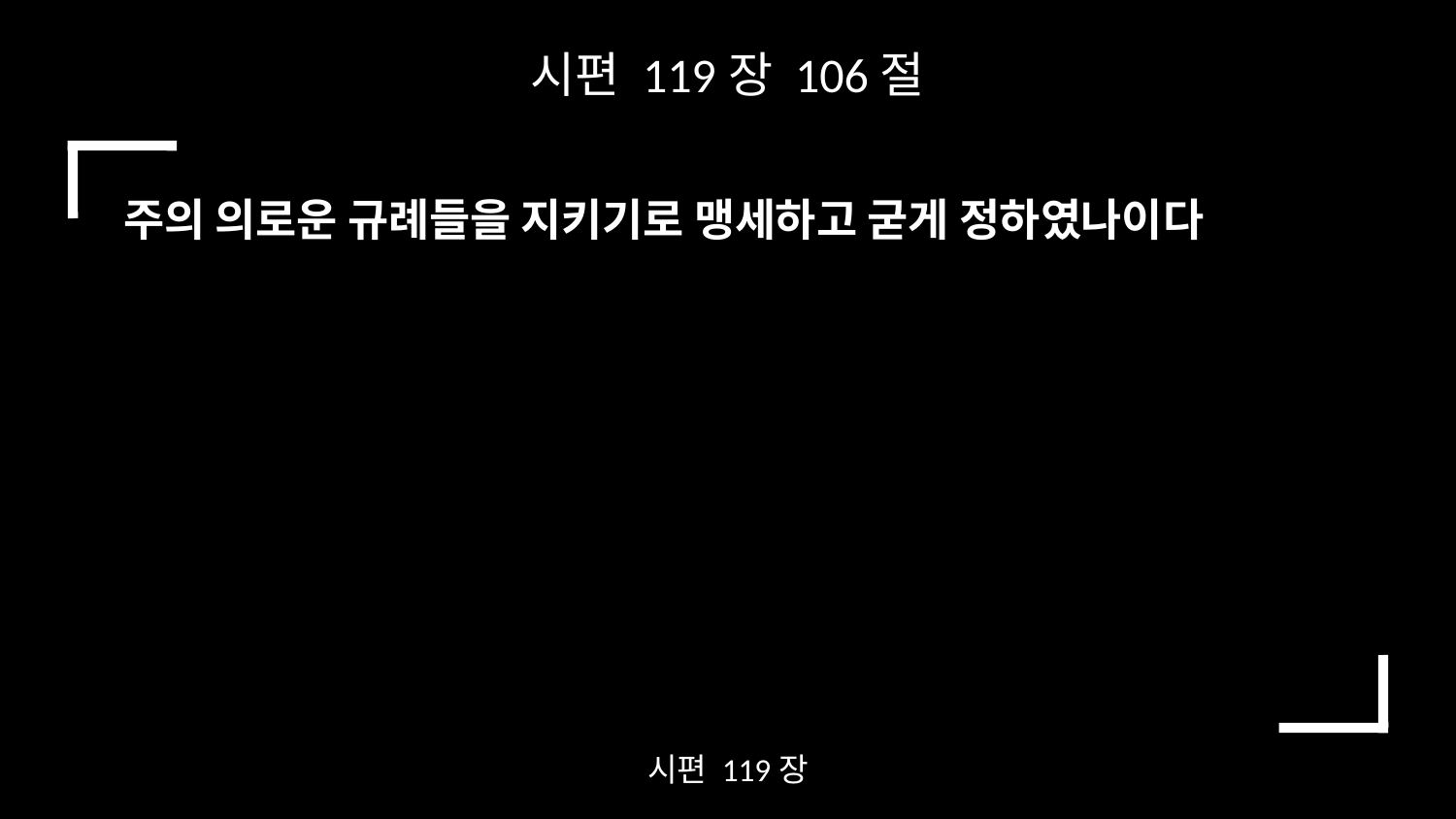

시편 119장 106절

주의 의로운 규례들을 지키기로 맹세하고 굳게 정하였나이다

시편 119장